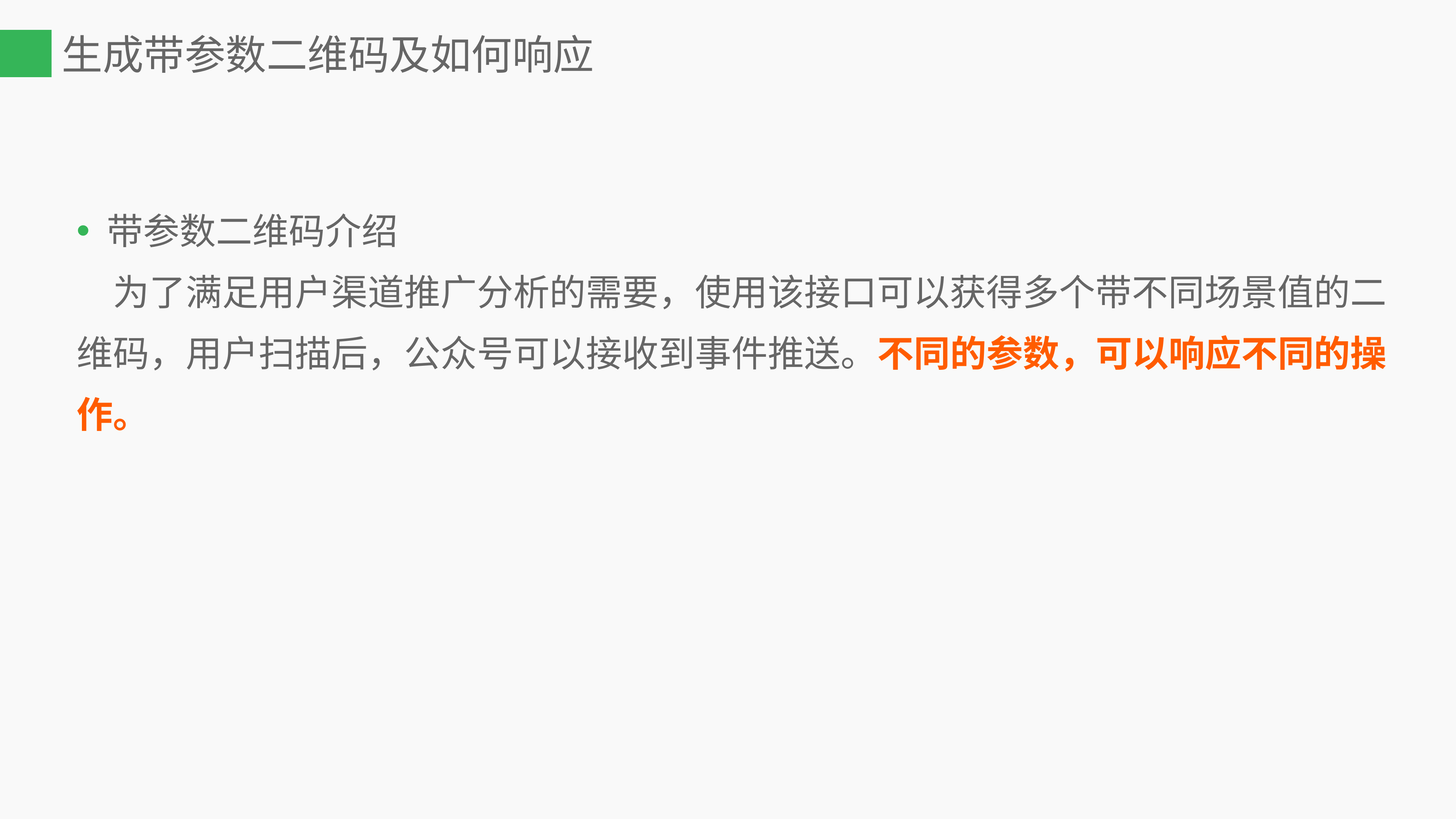

# 生成带参数二维码及如何响应
带参数二维码介绍
　为了满足用户渠道推广分析的需要，使用该接口可以获得多个带不同场景值的二维码，用户扫描后，公众号可以接收到事件推送。不同的参数，可以响应不同的操作。